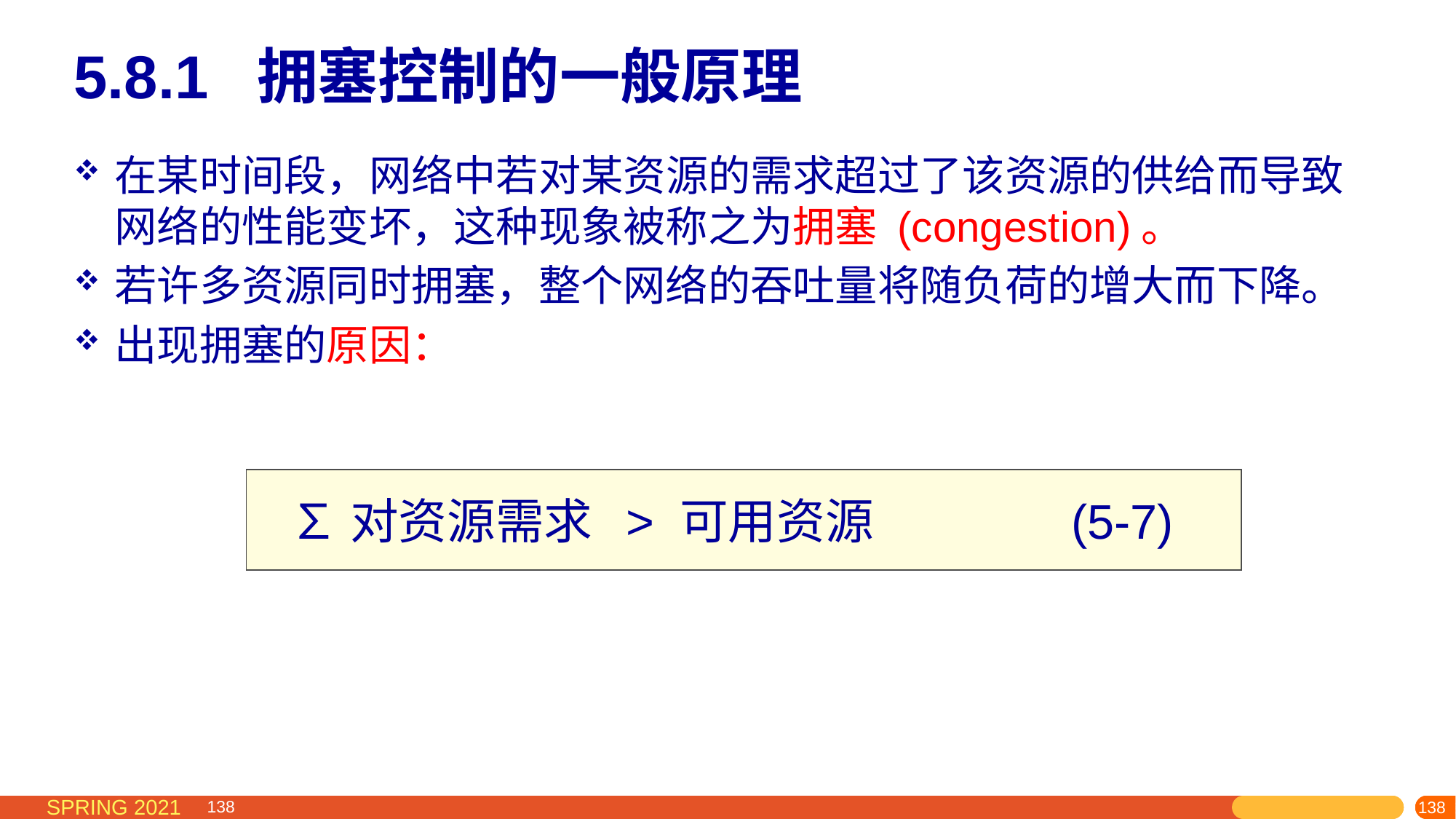

# 5.8.1  拥塞控制的一般原理
在某时间段，网络中若对某资源的需求超过了该资源的供给而导致网络的性能变坏，这种现象被称之为拥塞 (congestion)。
若许多资源同时拥塞，整个网络的吞吐量将随负荷的增大而下降。
出现拥塞的原因：

   ∑对资源需求  > 可用资源                 (5-7)